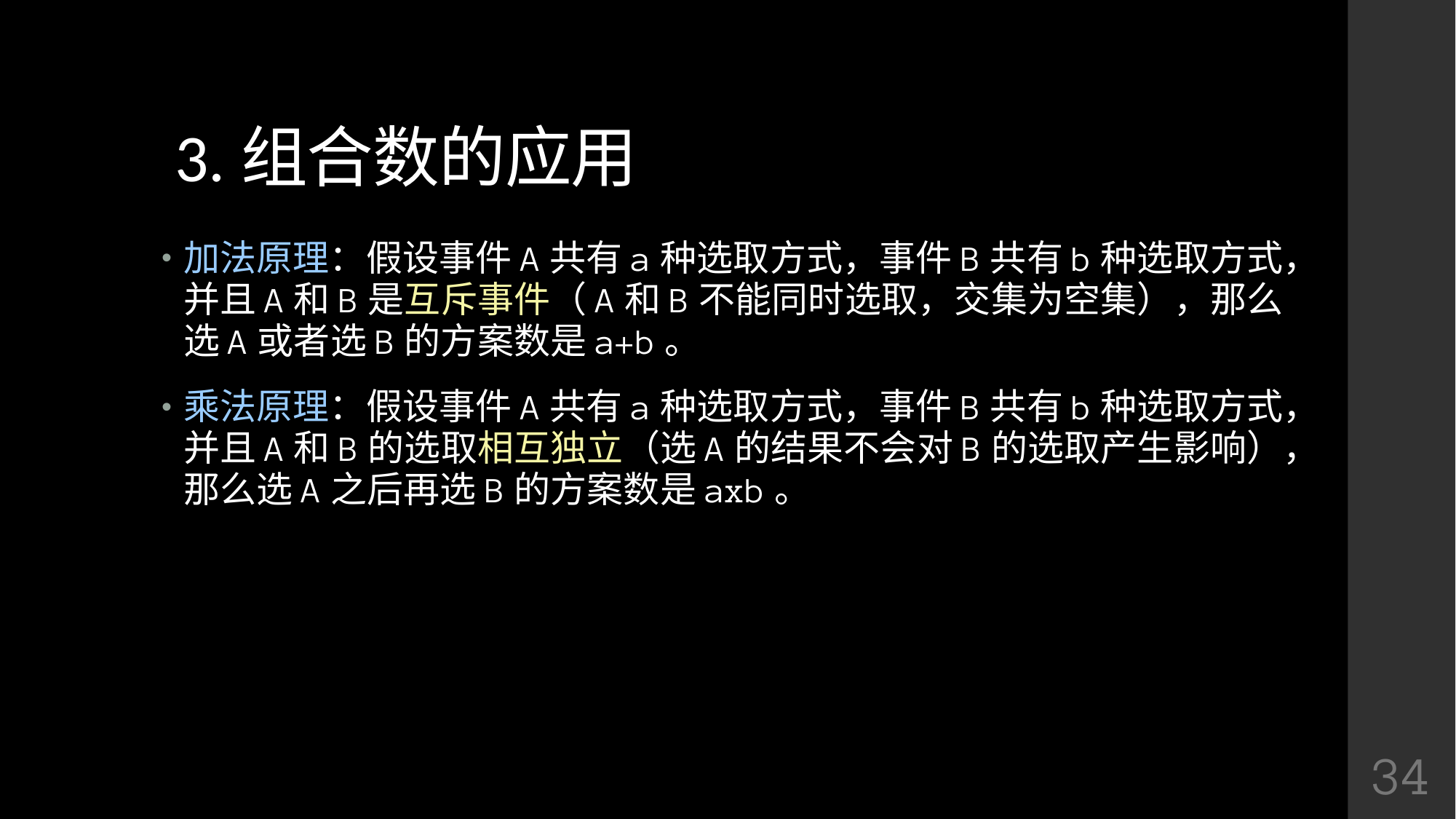

# 3.组合数的应用
加法原理：假设事件A共有a种选取方式，事件B共有b种选取方式，并且A和B是互斥事件（A和B不能同时选取，交集为空集），那么选A或者选B的方案数是a+b。
乘法原理：假设事件A共有a种选取方式，事件B共有b种选取方式，并且A和B的选取相互独立（选A的结果不会对B的选取产生影响），那么选A之后再选B的方案数是axb。
34